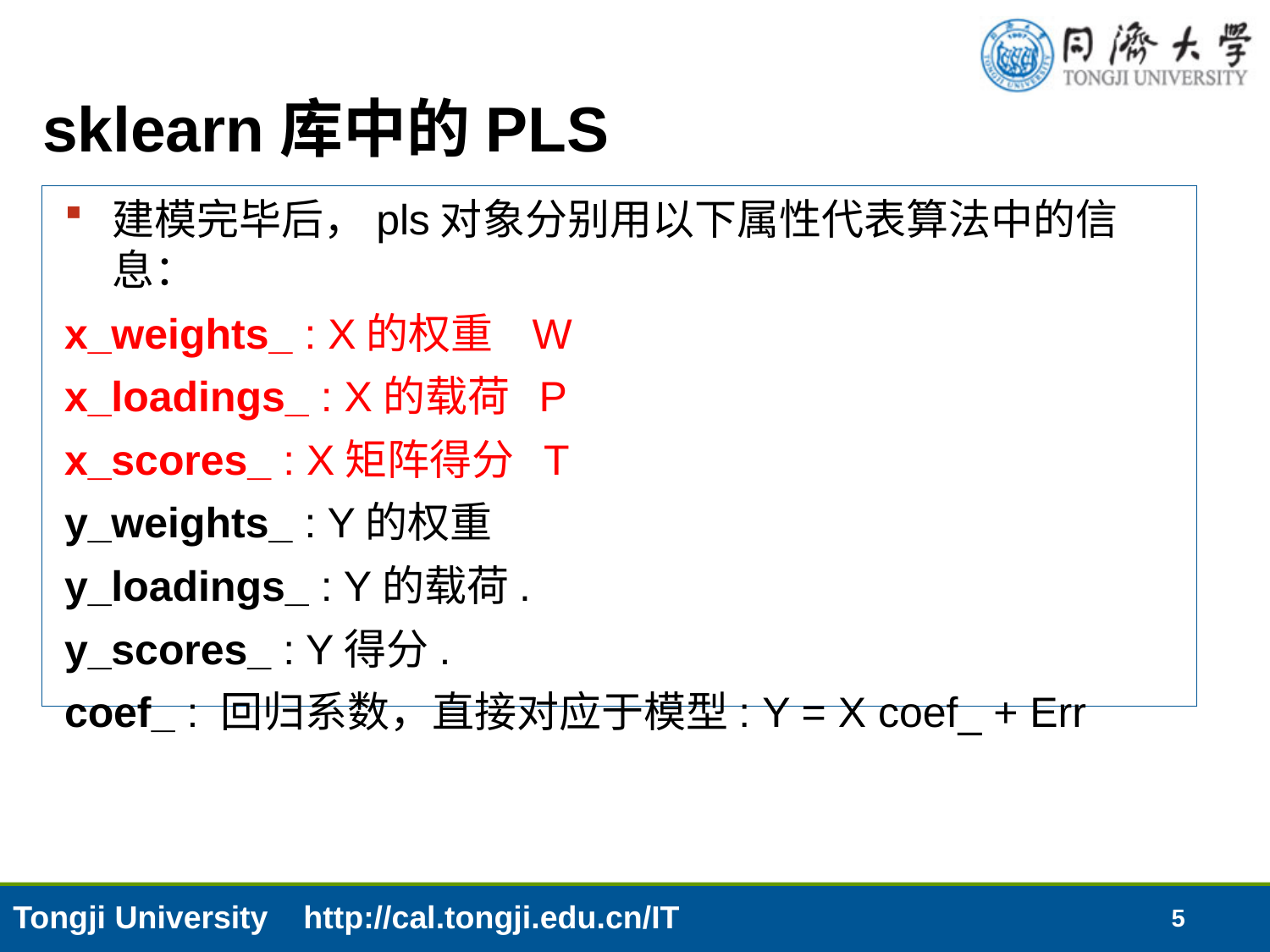

# sklearn库中的PLS
建模完毕后，pls对象分别用以下属性代表算法中的信息：
x_weights_ : X的权重   W
x_loadings_ : X的载荷  P
x_scores_ : X矩阵得分  T
y_weights_ : Y的权重
y_loadings_ : Y的载荷.
y_scores_ : Y得分.
coef_ : 回归系数，直接对应于模型: Y = X coef_ + Err